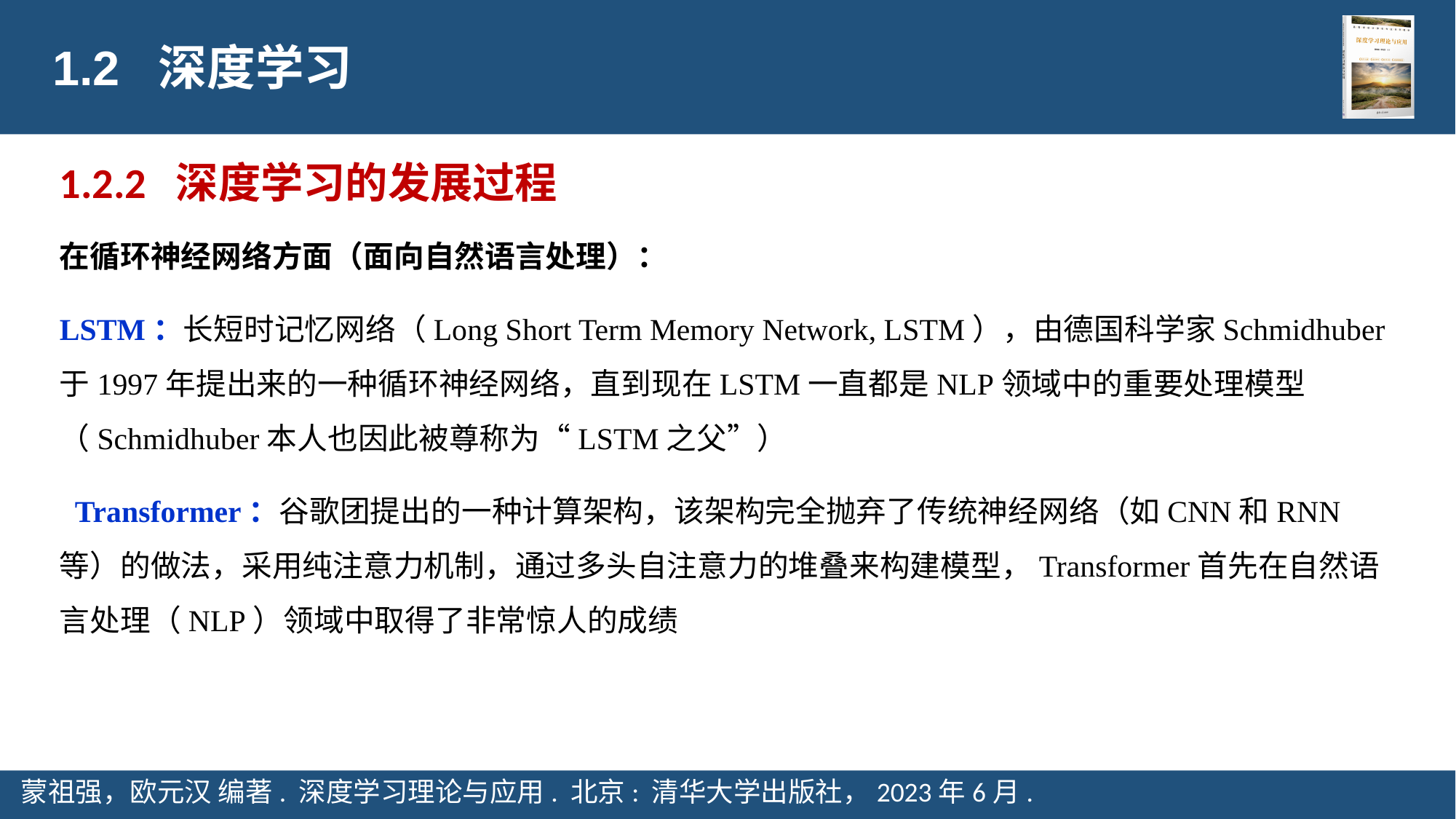

1.2  深度学习

1.2.2  深度学习的发展过程
在循环神经网络方面（面向自然语言处理）：
LSTM：长短时记忆网络（Long Short Term Memory Network, LSTM），由德国科学家Schmidhuber于1997年提出来的一种循环神经网络，直到现在LSTM一直都是NLP领域中的重要处理模型（Schmidhuber本人也因此被尊称为“LSTM之父”）
  Transformer：谷歌团提出的一种计算架构，该架构完全抛弃了传统神经网络（如CNN和RNN等）的做法，采用纯注意力机制，通过多头自注意力的堆叠来构建模型，Transformer首先在自然语言处理（NLP）领域中取得了非常惊人的成绩